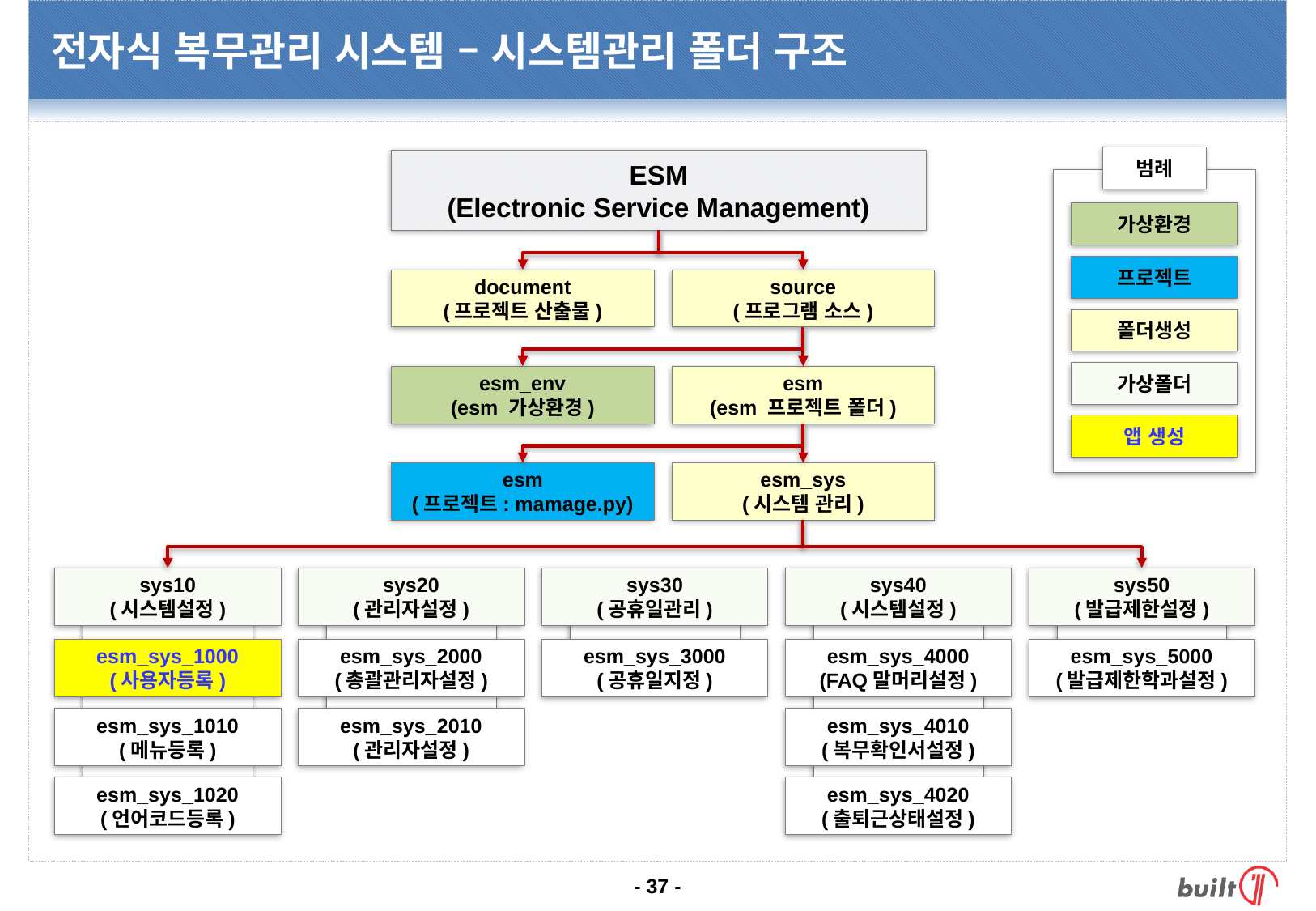

# 전자식 복무관리 시스템 – 시스템관리 폴더 구조
범례
ESM
(Electronic Service Management)

가상환경
프로젝트
document
(프로젝트 산출물)
source
(프로그램 소스)
폴더생성
가상폴더
esm_env
(esm 가상환경)
esm
(esm 프로젝트 폴더)
앱 생성
esm
(프로젝트: mamage.py)
esm_sys
(시스템 관리)
sys10
(시스템설정)

esm_sys_1000
(사용자등록)
esm_sys_1010
(메뉴등록)
esm_sys_1020
(언어코드등록)
sys20
(관리자설정)

esm_sys_2000
(총괄관리자설정)
esm_sys_2010
(관리자설정)
sys30
(공휴일관리)

esm_sys_3000
(공휴일지정)
sys40
(시스템설정)

esm_sys_4000
(FAQ말머리설정)
esm_sys_4010
(복무확인서설정)
esm_sys_4020
(출퇴근상태설정)
sys50
(발급제한설정)

esm_sys_5000
(발급제한학과설정)